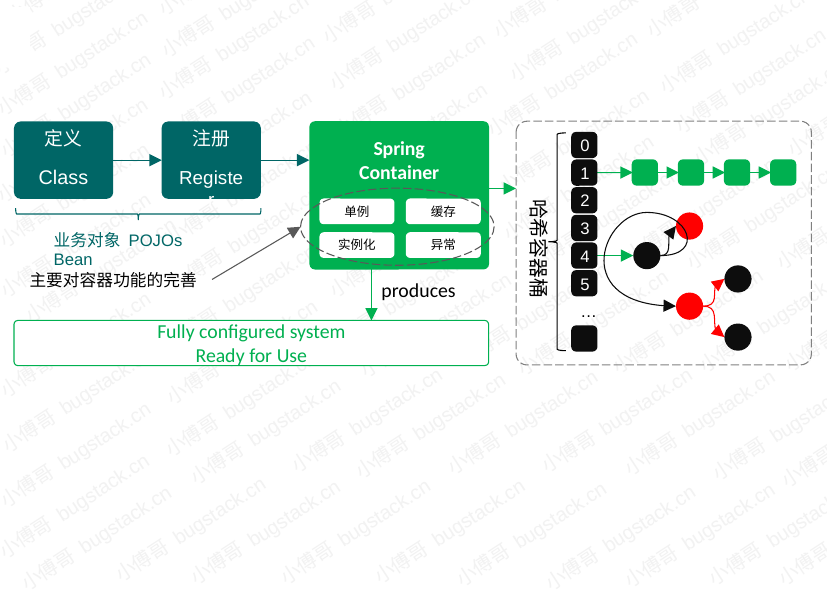

Spring
Container

定义

注册

0
Class
Register

1
哈希容器桶

2
单例
缓存

3
业务对象 POJOs Bean
实例化
异常

4
主要对容器功能的完善

produces
5

…
Fully configured system
Ready for Use